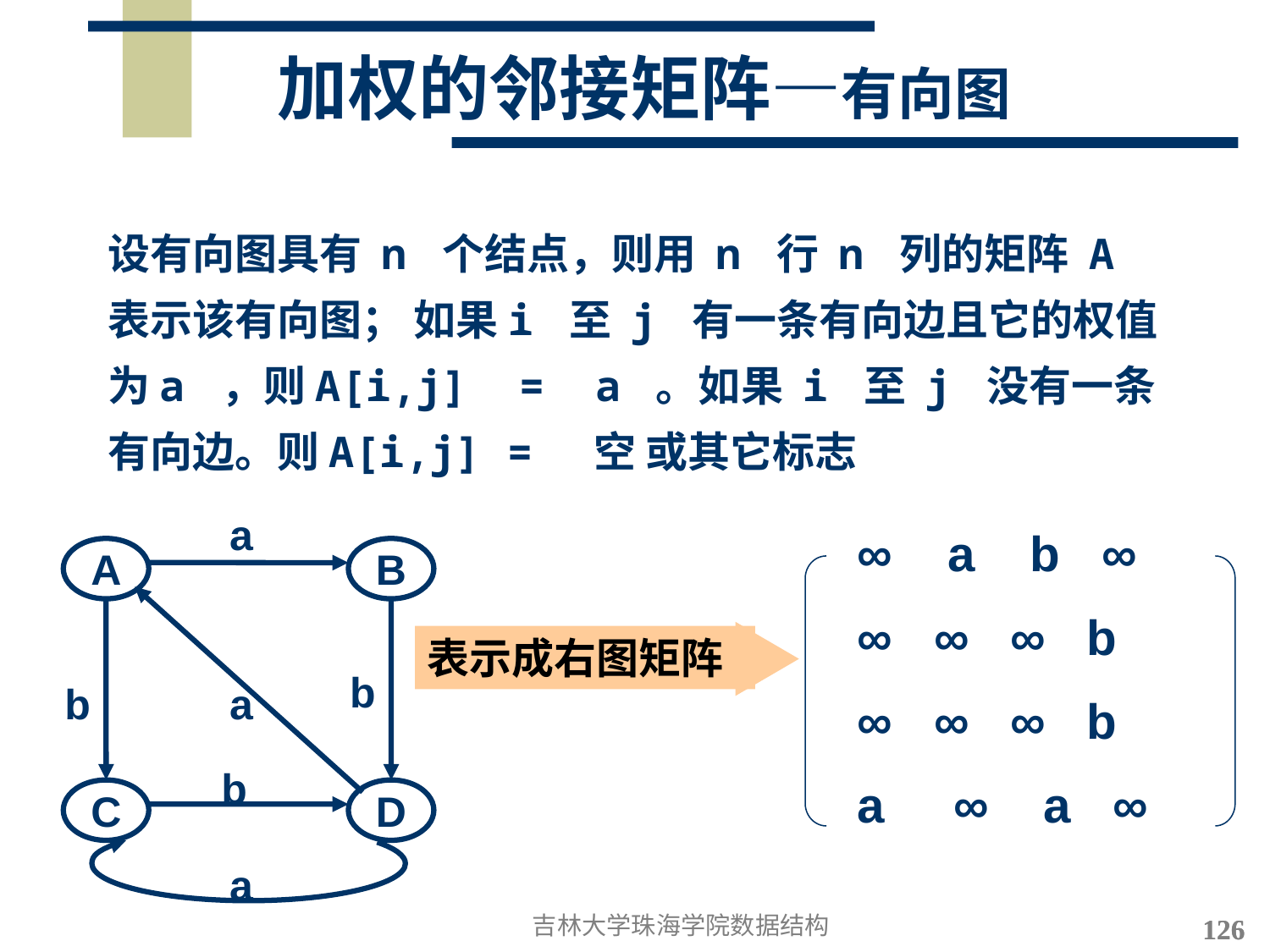

# 加权的邻接矩阵—有向图

设有向图具有 n 个结点，则用 n 行 n 列的矩阵 A 表示该有向图； 如果i 至 j 有一条有向边且它的权值为a ，则A[i,j]  =  a 。如果 i 至 j 没有一条有向边。则A[i,j] =  空 或其它标志
a
A
B

b
b
a
b
C
D

a

∞    a    b   ∞
∞   ∞   ∞   b
∞   ∞   ∞   b
a     ∞    a   ∞

表示成右图矩阵
126
吉林大学珠海学院数据结构